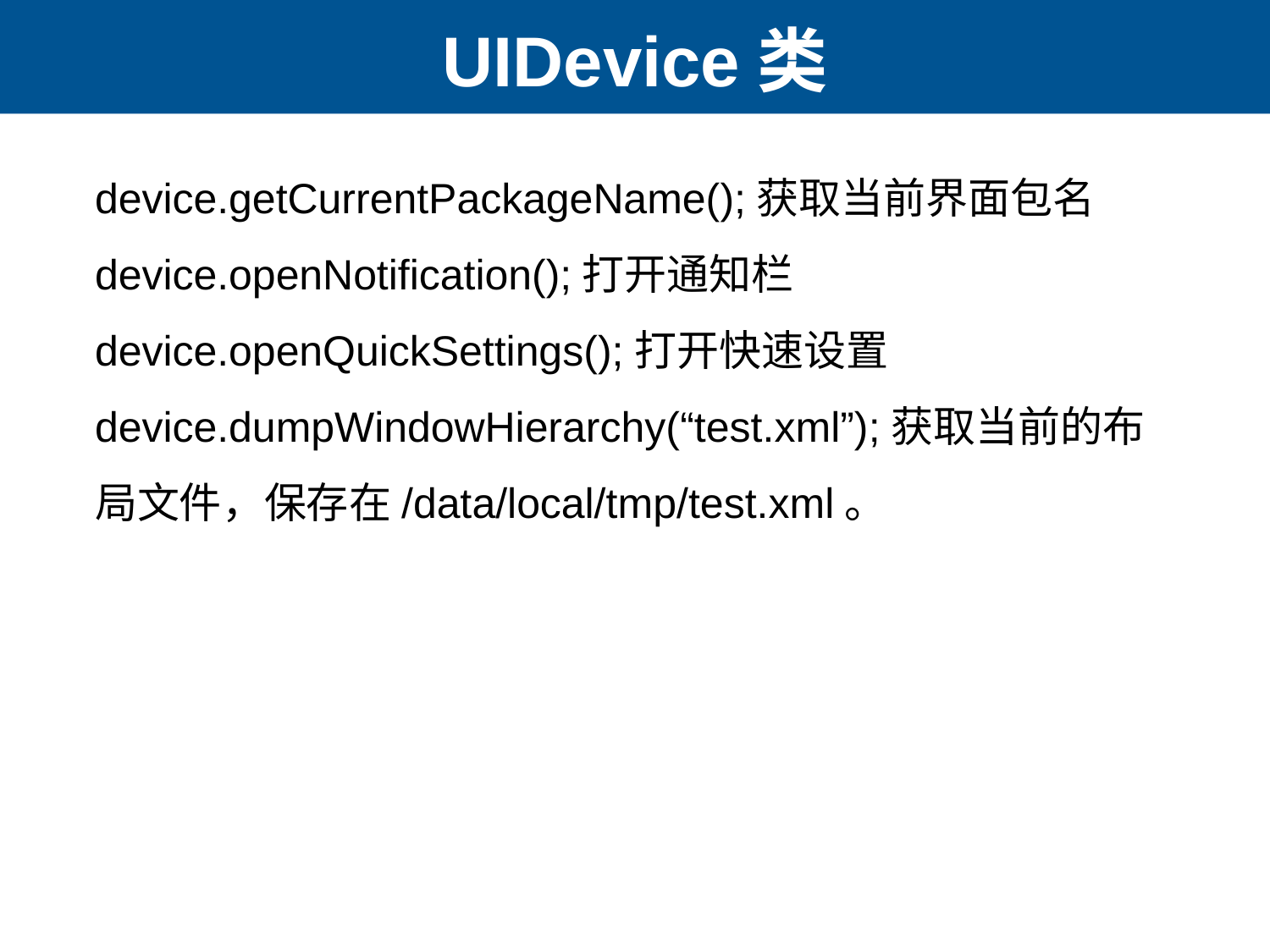

# UIDevice类
device.getCurrentPackageName();获取当前界面包名
device.openNotification();打开通知栏
device.openQuickSettings();打开快速设置
device.dumpWindowHierarchy(“test.xml”);获取当前的布局文件，保存在/data/local/tmp/test.xml。